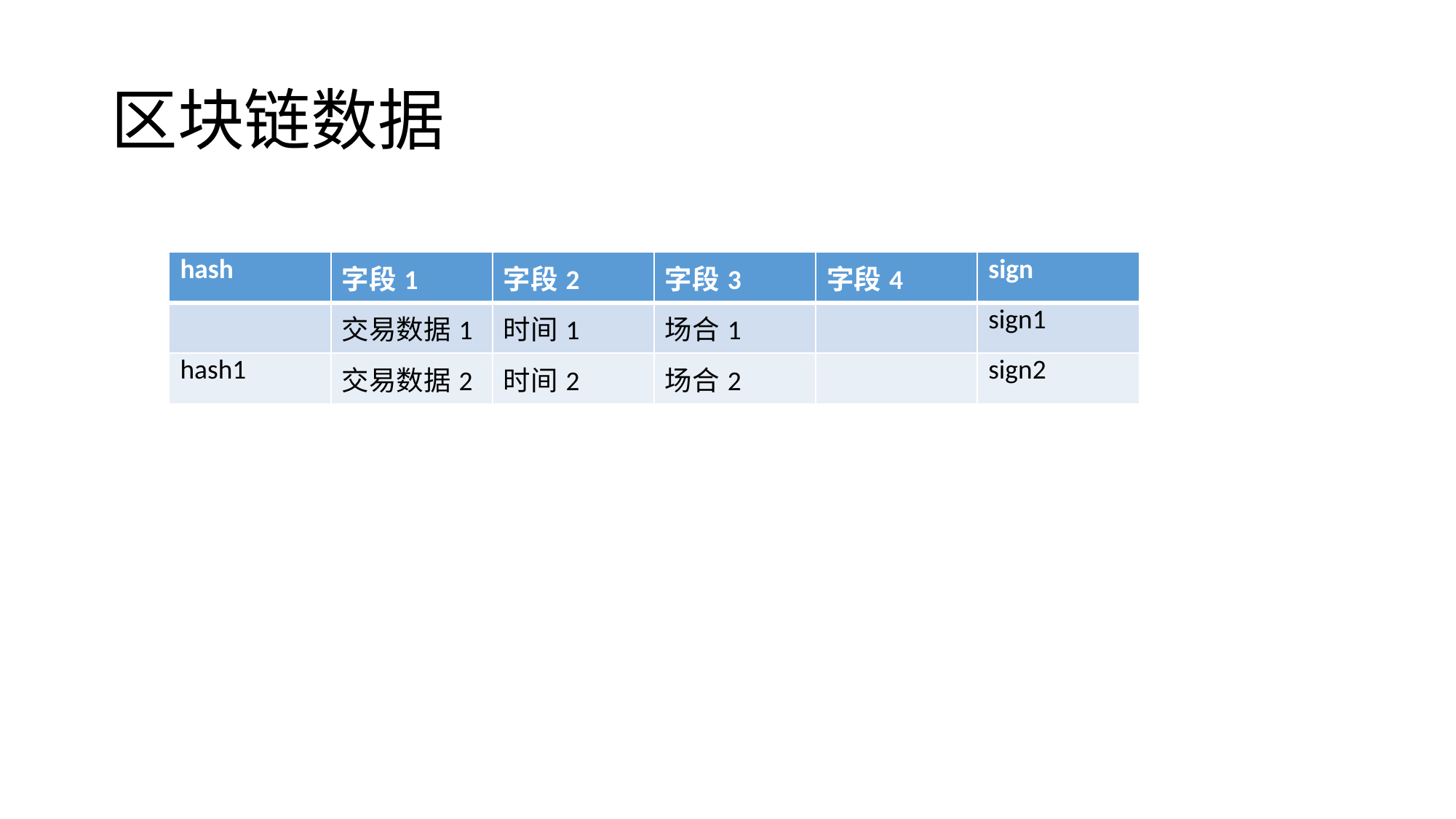

# 区块链数据
| hash | 字段1 | 字段2 | 字段3 | 字段4 | sign |
| --- | --- | --- | --- | --- | --- |
|  | 交易数据1 | 时间1 | 场合1 |  | sign1 |
| hash1 | 交易数据2 | 时间2 | 场合2 |  | sign2 |